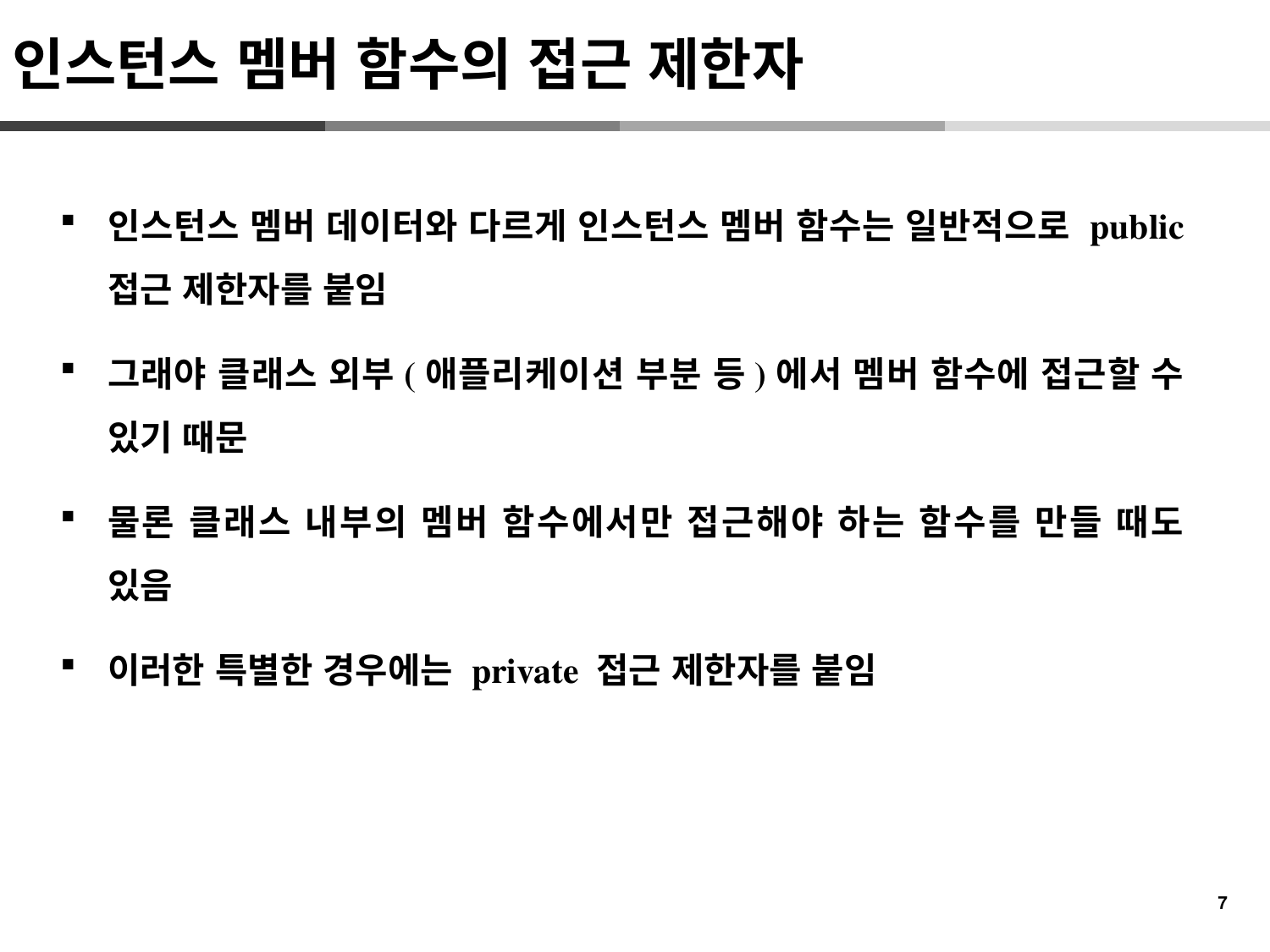

인스턴스 멤버 함수의 접근 제한자
인스턴스 멤버 데이터와 다르게 인스턴스 멤버 함수는 일반적으로 public 접근 제한자를 붙임
그래야 클래스 외부(애플리케이션 부분 등)에서 멤버 함수에 접근할 수 있기 때문
물론 클래스 내부의 멤버 함수에서만 접근해야 하는 함수를 만들 때도 있음
이러한 특별한 경우에는 private 접근 제한자를 붙임